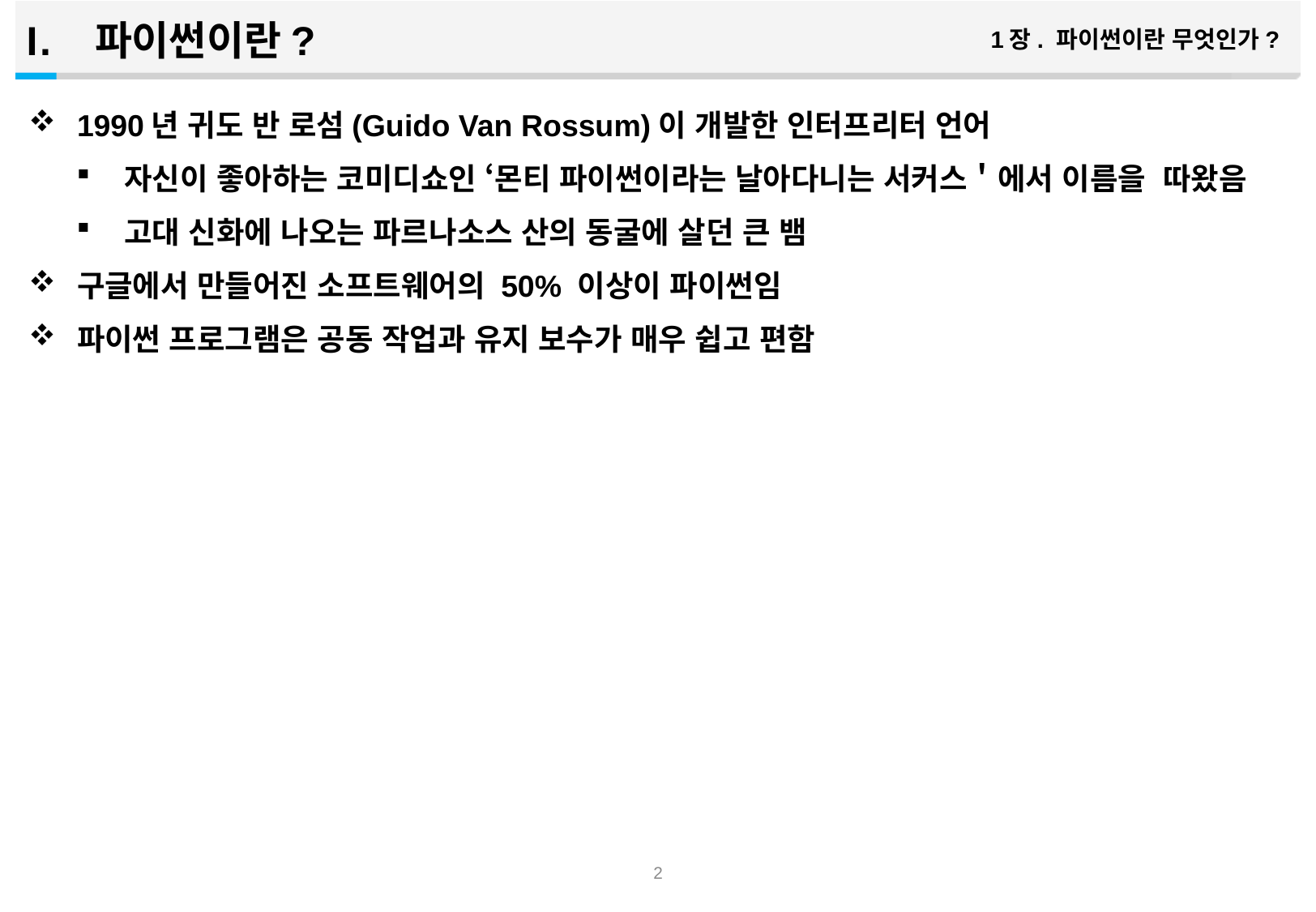

파이썬이란?
1장. 파이썬이란 무엇인가?
1990년 귀도 반 로섬(Guido Van Rossum)이 개발한 인터프리터 언어
자신이 좋아하는 코미디쇼인 ‘몬티 파이썬이라는 날아다니는 서커스＇에서 이름을  따왔음
고대 신화에 나오는 파르나소스 산의 동굴에 살던 큰 뱀
구글에서 만들어진 소프트웨어의 50% 이상이 파이썬임
파이썬 프로그램은 공동 작업과 유지 보수가 매우 쉽고 편함
2